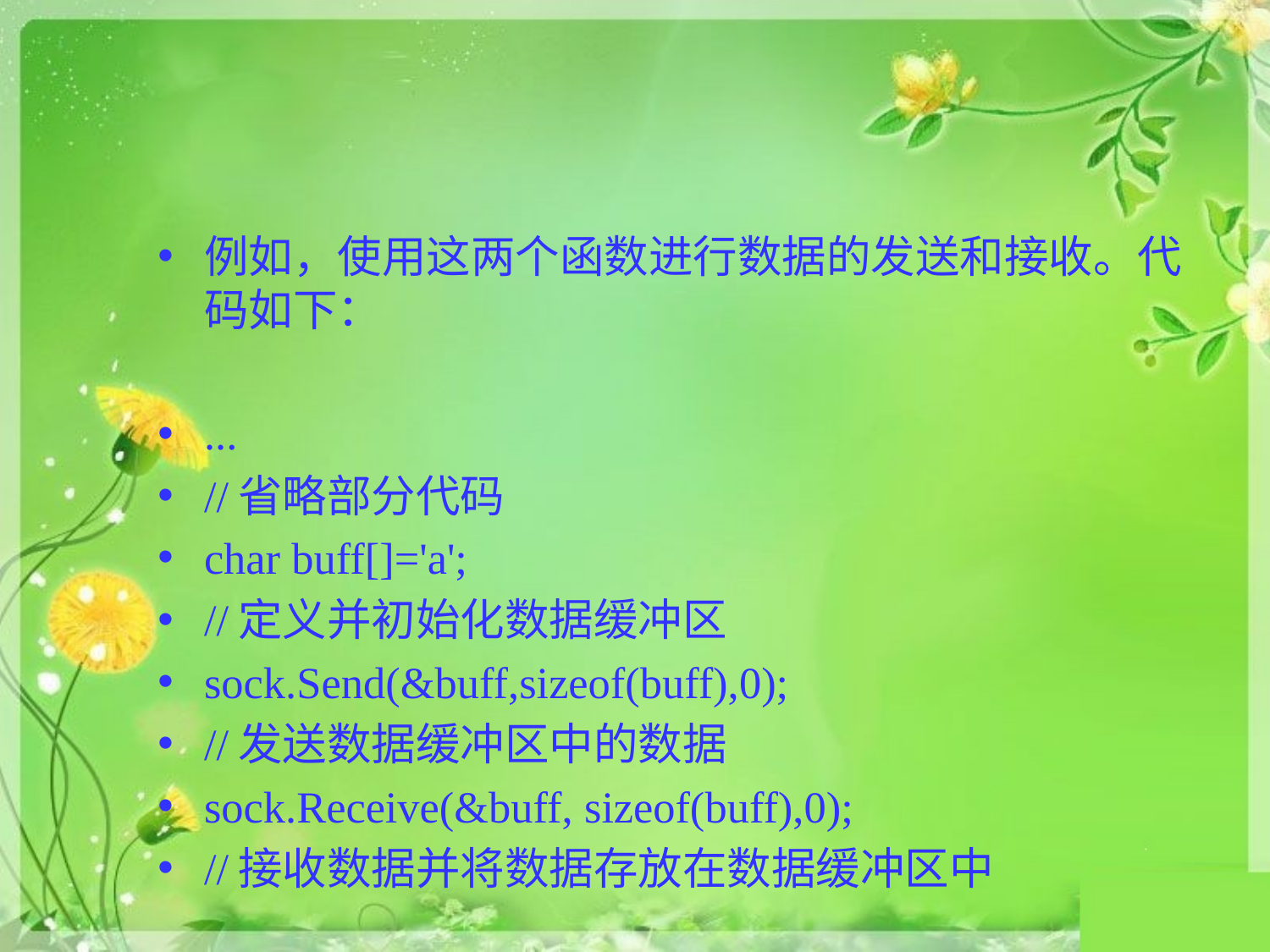

#
例如，使用这两个函数进行数据的发送和接收。代码如下：

...
//省略部分代码
char buff[]='a';
//定义并初始化数据缓冲区
sock.Send(&buff,sizeof(buff),0);
//发送数据缓冲区中的数据
sock.Receive(&buff, sizeof(buff),0);
//接收数据并将数据存放在数据缓冲区中